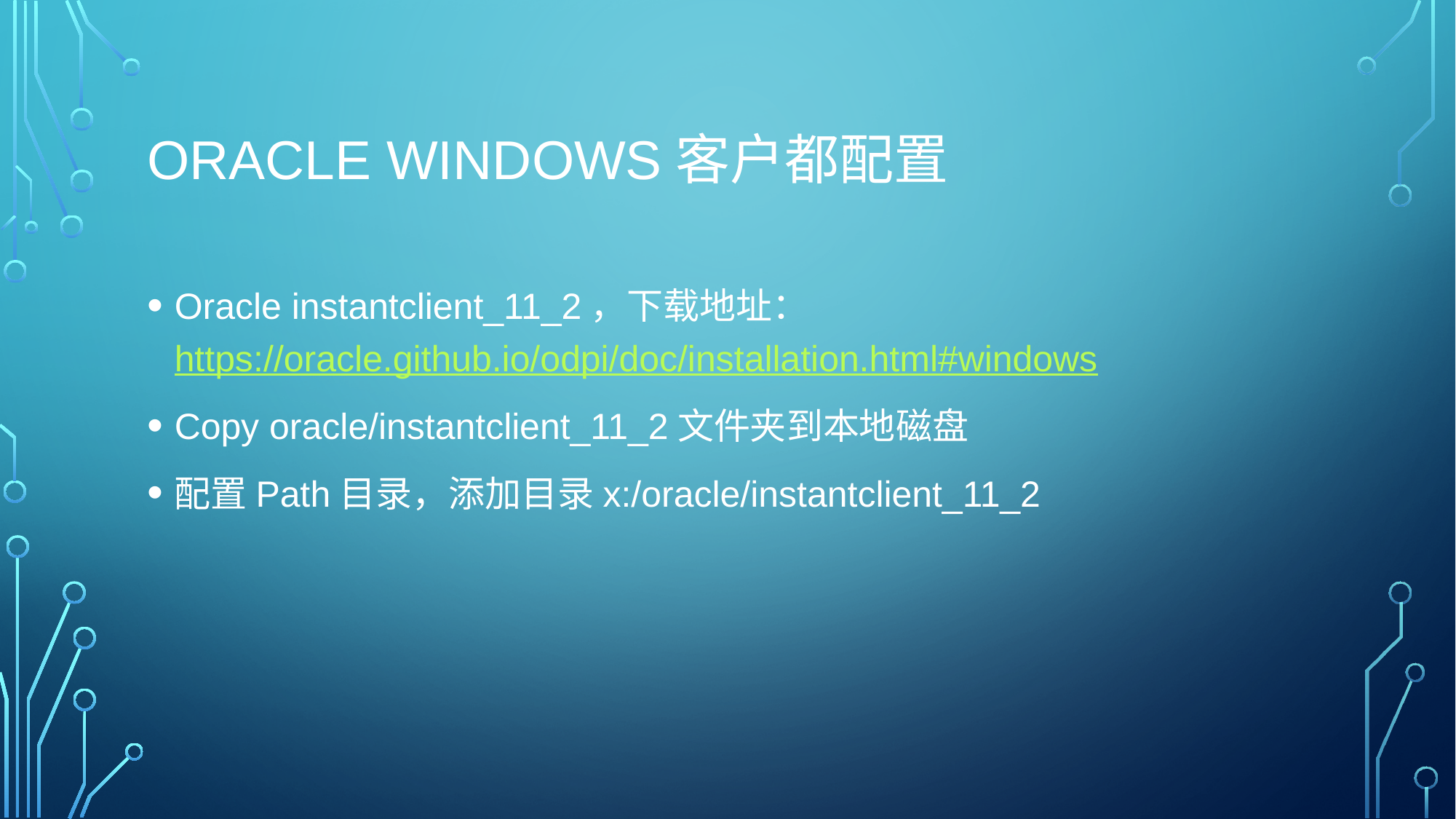

# Oracle windows客户都配置
Oracle instantclient_11_2，下载地址：https://oracle.github.io/odpi/doc/installation.html#windows
Copy oracle/instantclient_11_2文件夹到本地磁盘
配置Path目录，添加目录x:/oracle/instantclient_11_2